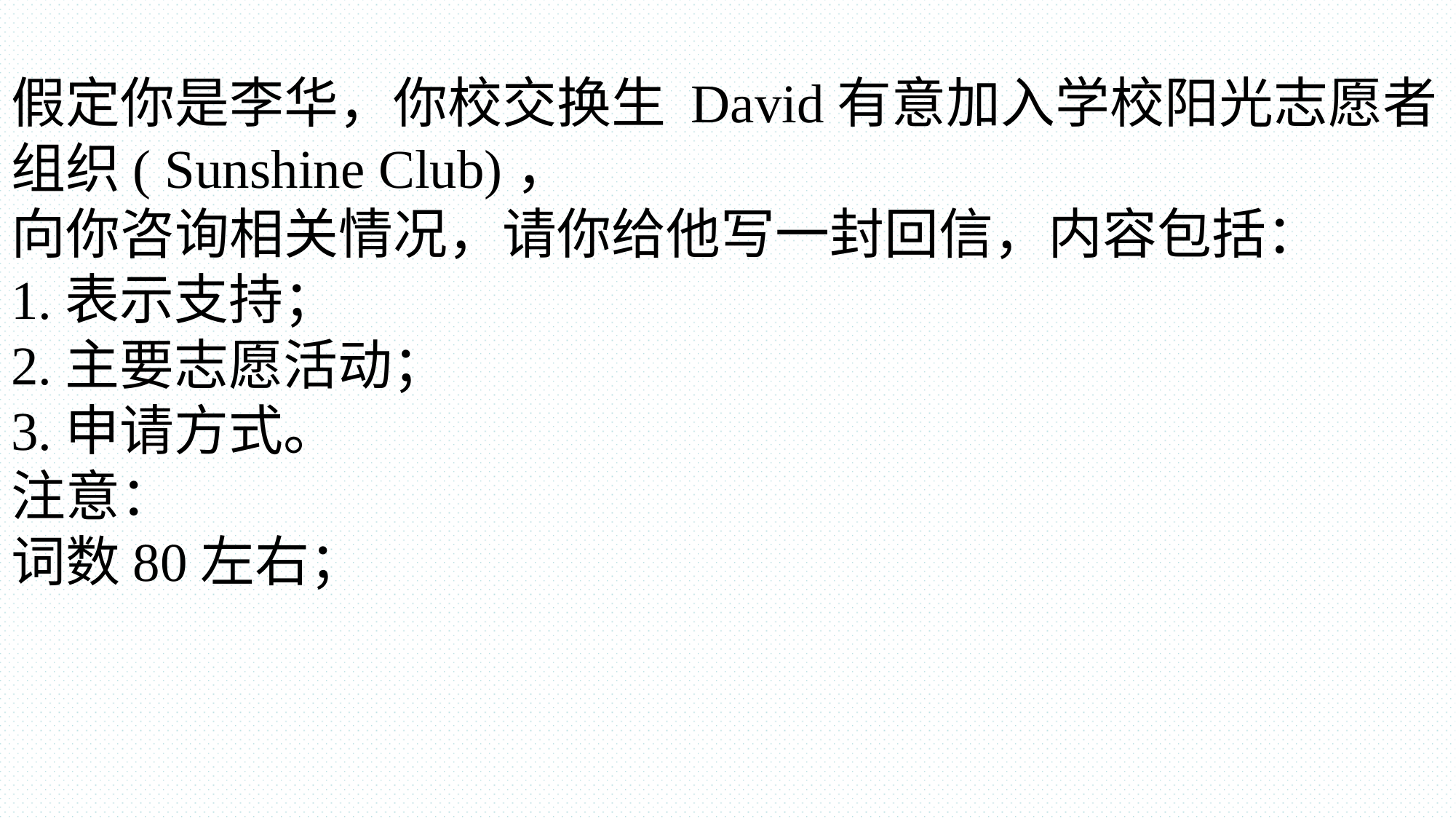

假定你是李华，你校交换生 David有意加入学校阳光志愿者组织( Sunshine Club)，
向你咨询相关情况，请你给他写一封回信，内容包括：
1.表示支持；
2.主要志愿活动；
3.申请方式。
注意：
词数80左右；